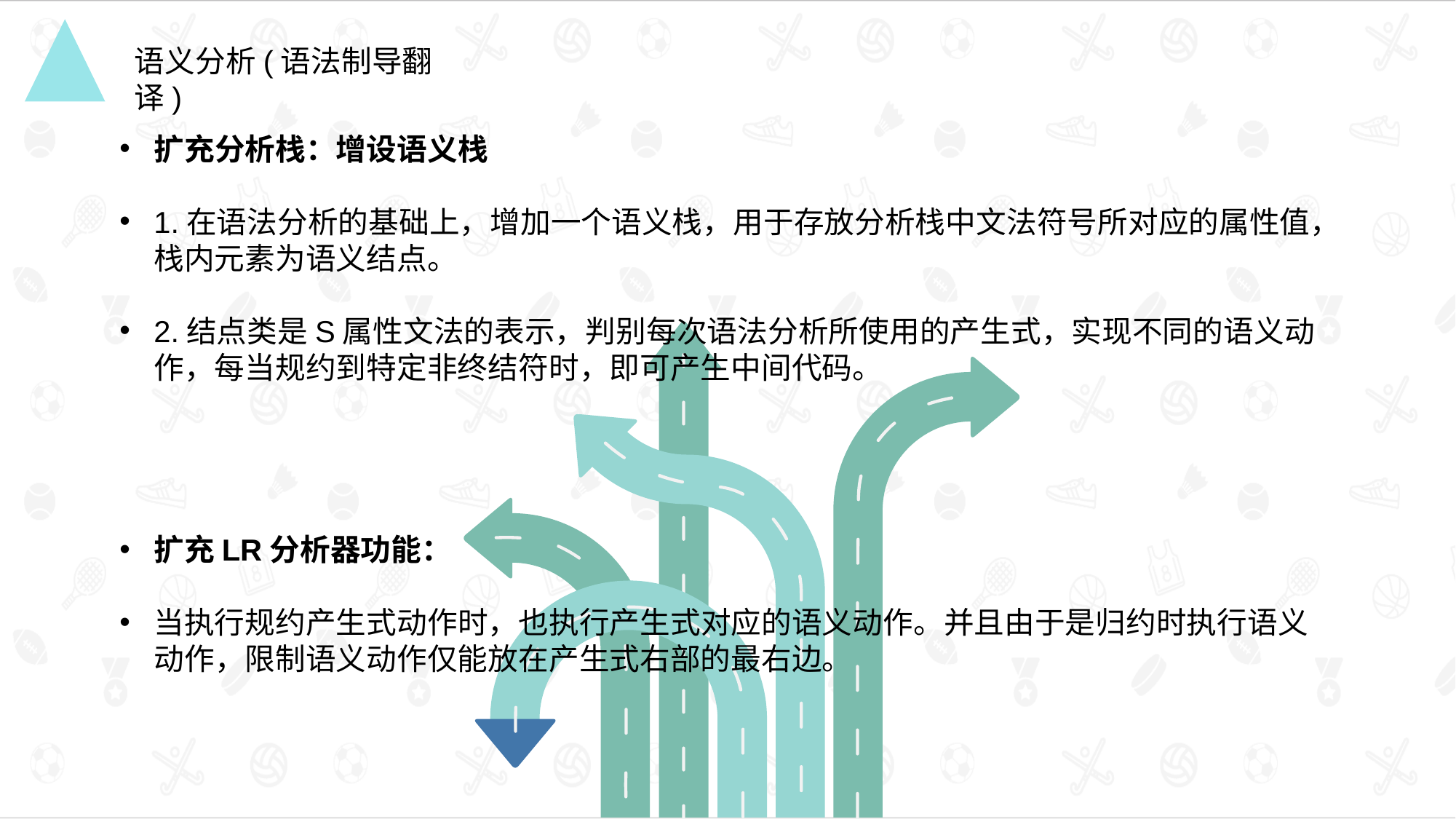

语义分析(语法制导翻译)
扩充分析栈：增设语义栈

1.在语法分析的基础上，增加一个语义栈，用于存放分析栈中文法符号所对应的属性值，栈内元素为语义结点。

2.结点类是S属性文法的表示，判别每次语法分析所使用的产生式，实现不同的语义动作，每当规约到特定非终结符时，即可产生中间代码。

扩充LR分析器功能：

当执行规约产生式动作时，也执行产生式对应的语义动作。并且由于是归约时执行语义动作，限制语义动作仅能放在产生式右部的最右边。